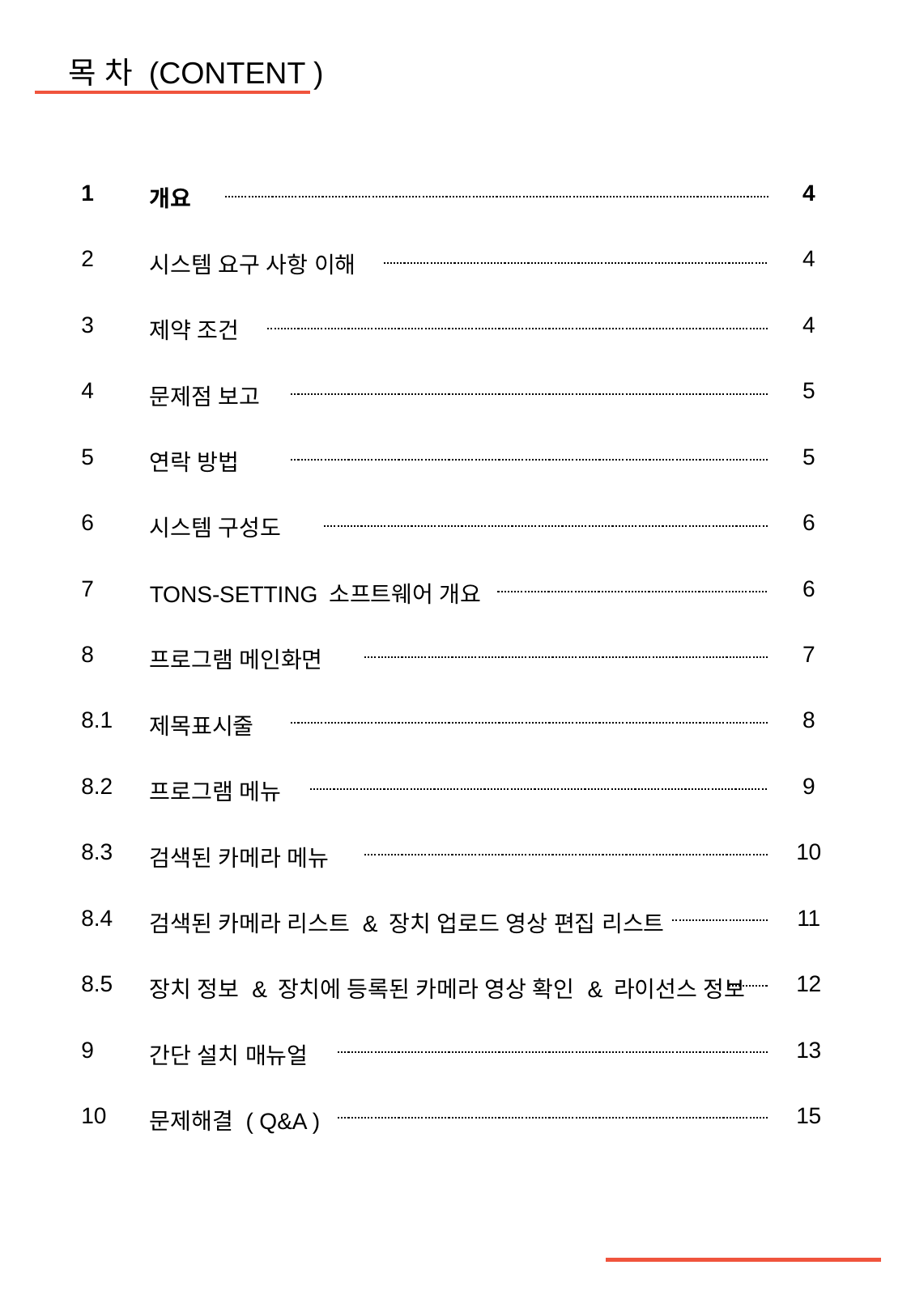

목 차 (CONTENT )
| 1 | 개요 | 4 |
| --- | --- | --- |
| 2 | 시스템 요구 사항 이해 | 4 |
| 3 | 제약 조건 | 4 |
| 4 | 문제점 보고 | 5 |
| 5 | 연락 방법 | 5 |
| 6 | 시스템 구성도 | 6 |
| 7 | TONS-SETTING 소프트웨어 개요 | 6 |
| 8 | 프로그램 메인화면 | 7 |
| 8.1 | 제목표시줄 | 8 |
| 8.2 | 프로그램 메뉴 | 9 |
| 8.3 | 검색된 카메라 메뉴 | 10 |
| 8.4 | 검색된 카메라 리스트 & 장치 업로드 영상 편집 리스트 | 11 |
| 8.5 | 장치 정보 & 장치에 등록된 카메라 영상 확인 & 라이선스 정보 | 12 |
| 9 | 간단 설치 매뉴얼 | 13 |
| 10 | 문제해결 ( Q&A ) | 15 |